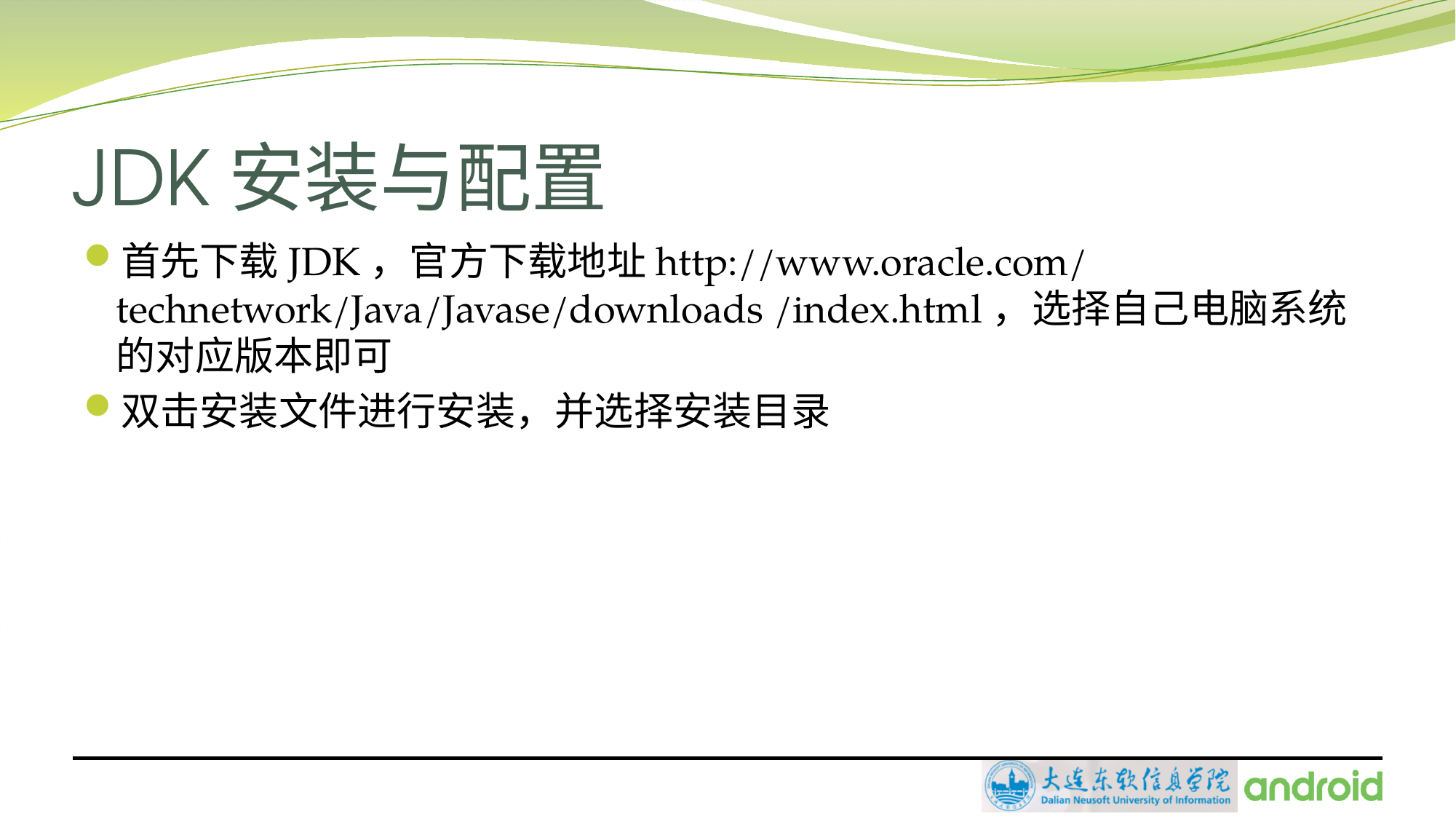

# JDK安装与配置
首先下载JDK，官方下载地址http://www.oracle.com/ technetwork/Java/Javase/downloads /index.html，选择自己电脑系统的对应版本即可
双击安装文件进行安装，并选择安装目录